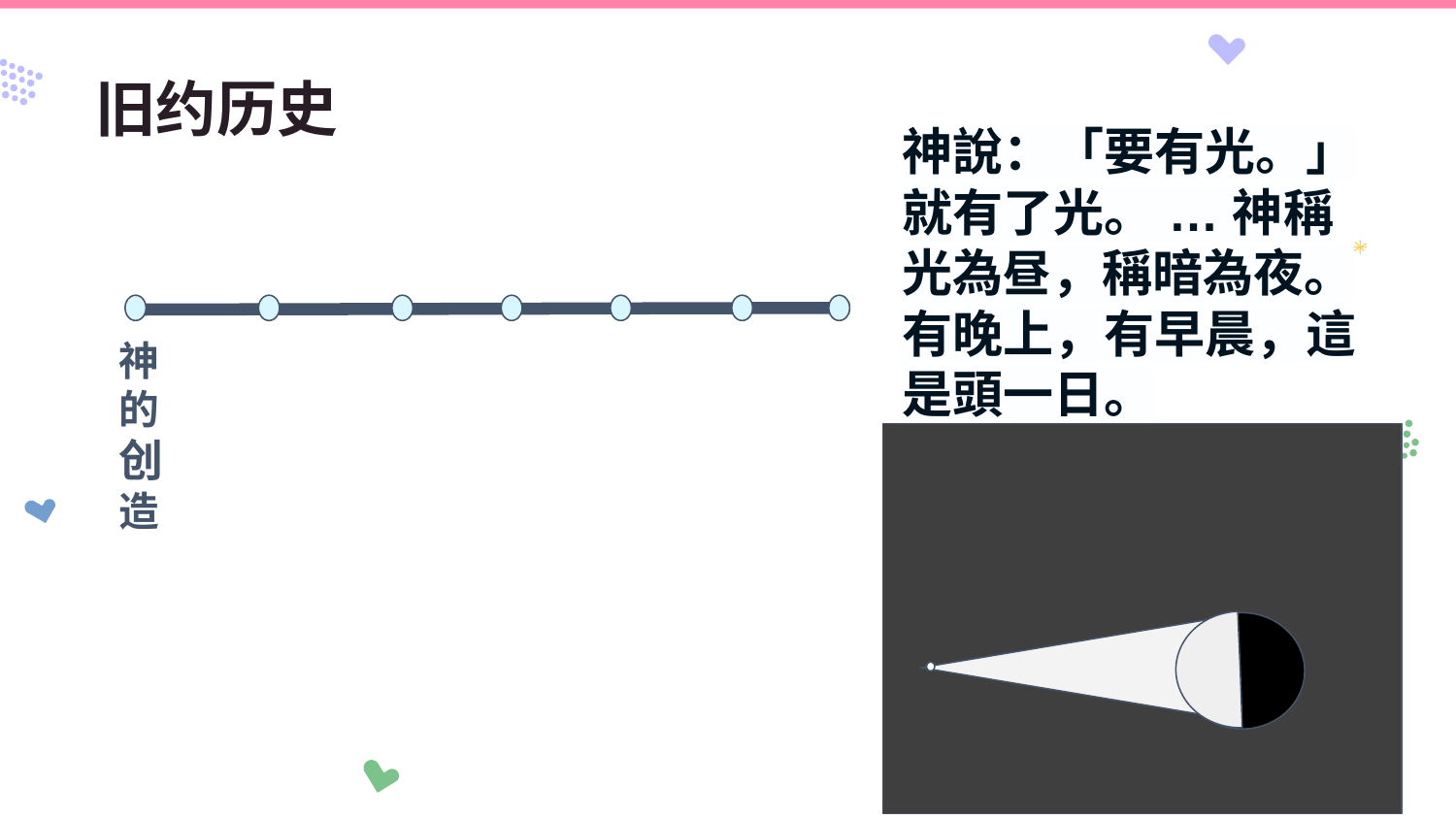

# 旧约历史
神說：「要有光。」就有了光。 … 神稱光為昼，稱暗為夜。有晚上，有早晨，這是頭一日。

神說：「要有光。」就有了光。 … 神稱光為昼，稱暗為夜。有晚上，有早晨，這是頭一日。

神的创造